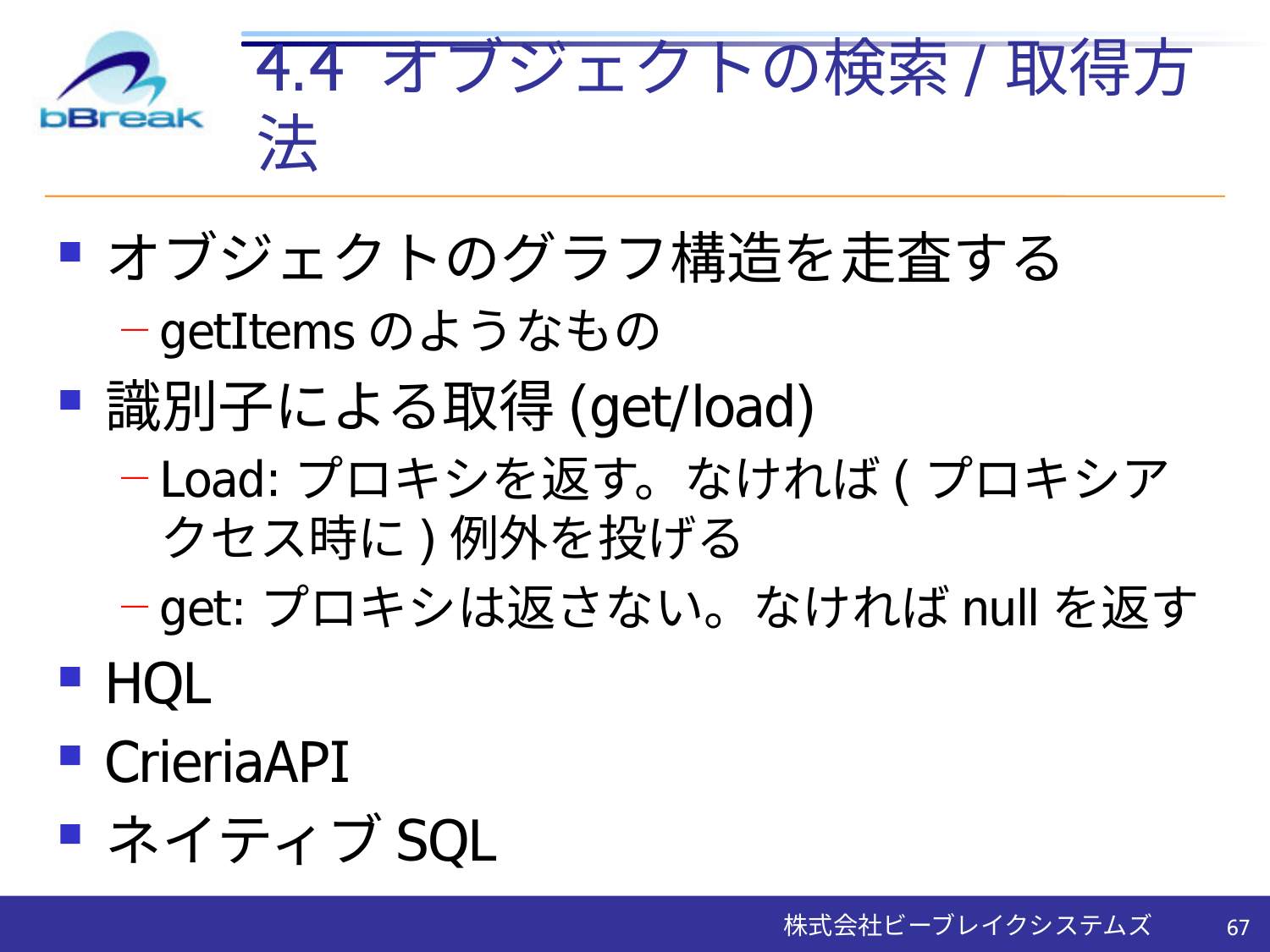

# 4.4 オブジェクトの検索/取得方法
オブジェクトのグラフ構造を走査する
getItemsのようなもの
識別子による取得(get/load)
Load:プロキシを返す。なければ(プロキシアクセス時に)例外を投げる
get:プロキシは返さない。なければnullを返す
HQL
CrieriaAPI
ネイティブSQL